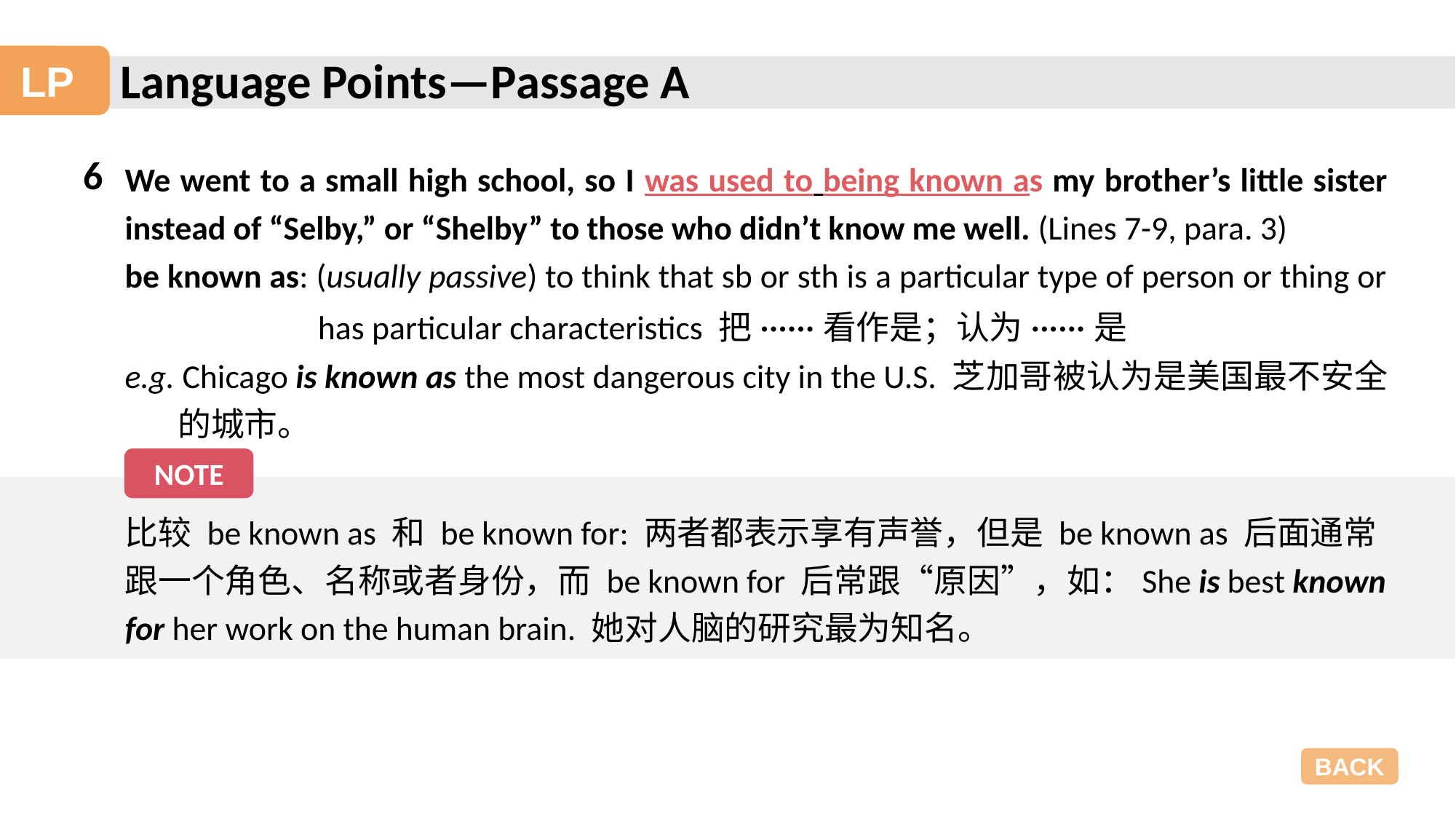

Language Points—Passage A
LP

We went to a small high school, so I was used to being known as my brother’s little sister instead of “Selby,” or “Shelby” to those who didn’t know me well. (Lines 7-9, para. 3)
be known as: (usually passive) to think that sb or sth is a particular type of person or thing or has particular characteristics 把······看作是；认为······是
e.g. Chicago is known as the most dangerous city in the U.S. 芝加哥被认为是美国最不安全的城市。
6
NOTE

比较 be known as 和 be known for: 两者都表示享有声誉，但是 be known as 后面通常跟一个角色、名称或者身份，而 be known for 后常跟“原因”，如：She is best known for her work on the human brain. 她对人脑的研究最为知名。
BACK